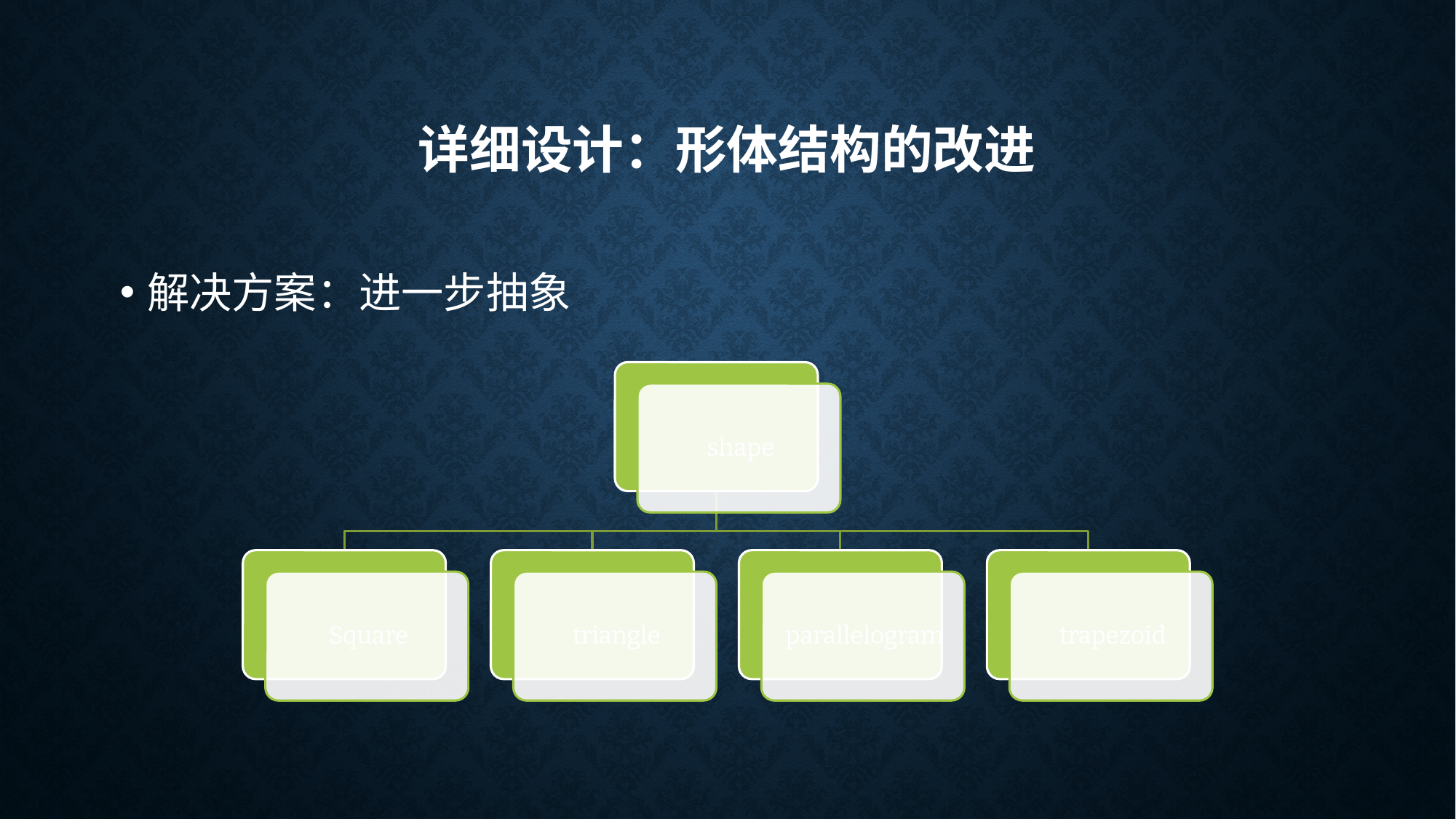

# 详细设计：形体结构的改进
解决方案：进一步抽象
shape
Square
triangle
parallelogram
trapezoid